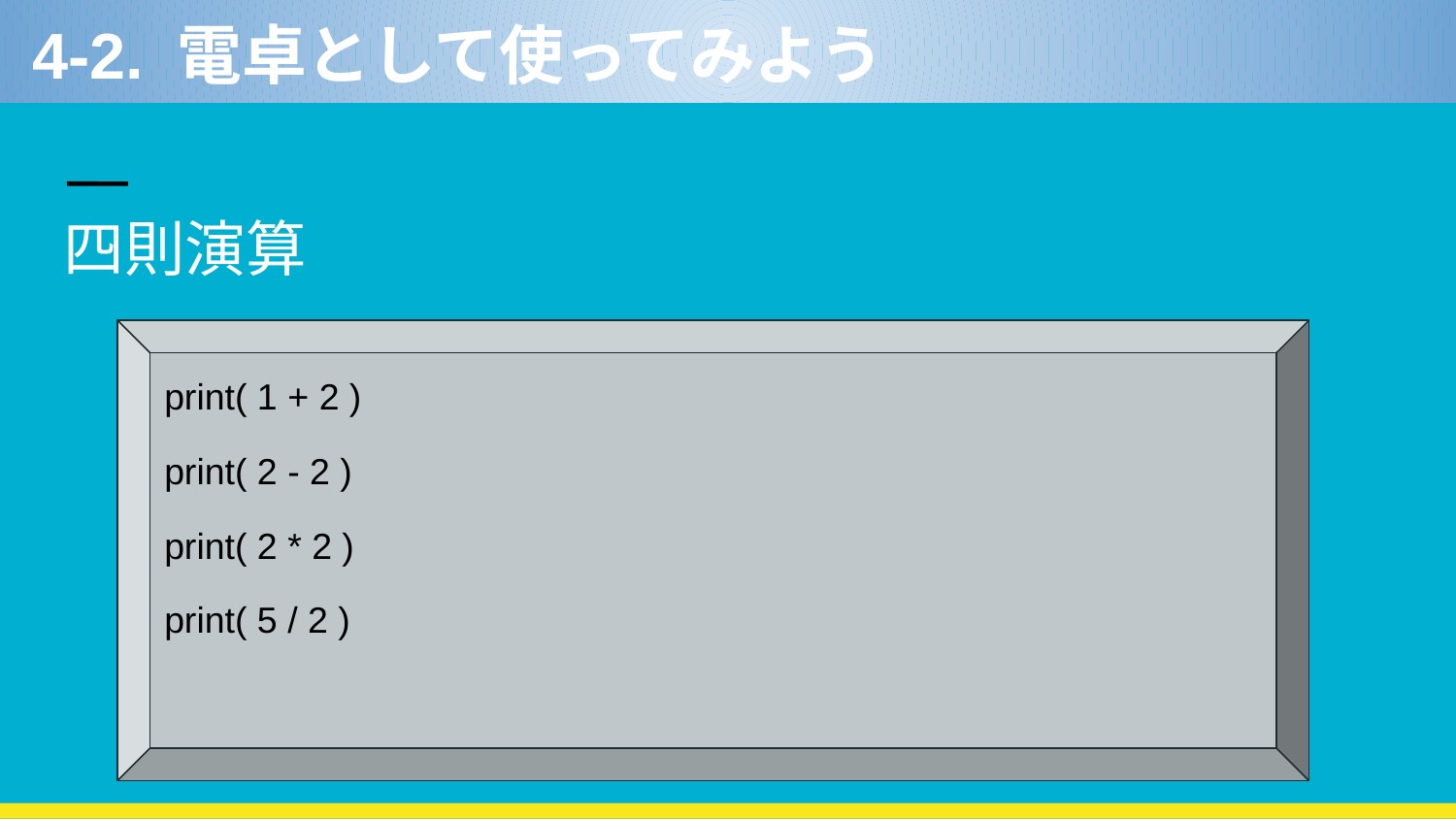

4-2. 電卓として使ってみよう
四則演算
print( 1 + 2 )
print( 2 - 2 )
print( 2 * 2 )
print( 5 / 2 )